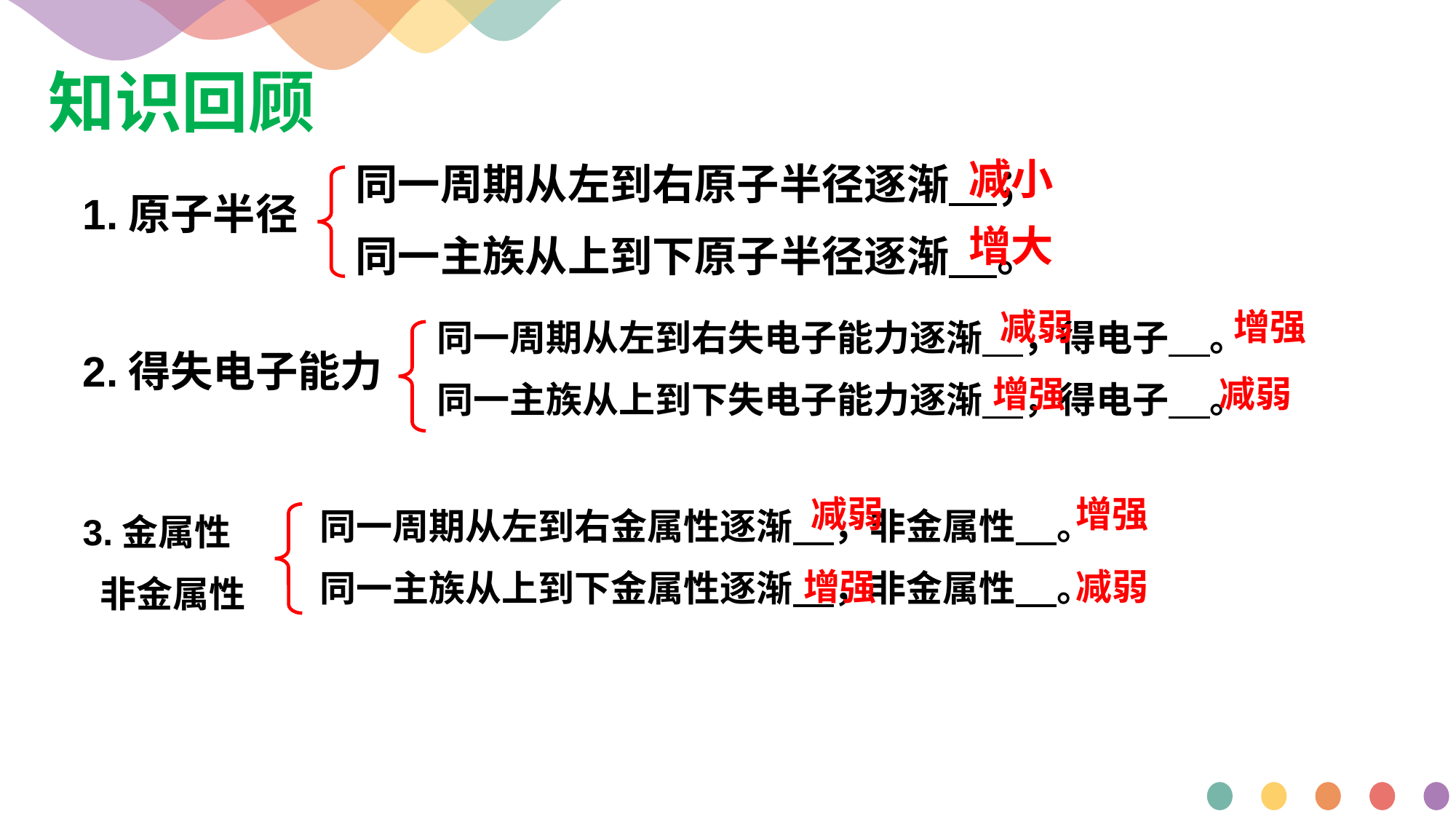

知识回顾
减小
同一周期从左到右原子半径逐渐     ；
同一主族从上到下原子半径逐渐     。

1.原子半径
增大
减弱
增强
同一周期从左到右失电子能力逐渐     ，得电子     。
同一主族从上到下失电子能力逐渐     ，得电子     。

2.得失电子能力
增强
减弱
减弱
增强
同一周期从左到右金属性逐渐     ，非金属性     。
同一主族从上到下金属性逐渐     ，非金属性     。
3.金属性
 非金属性

增强
减弱